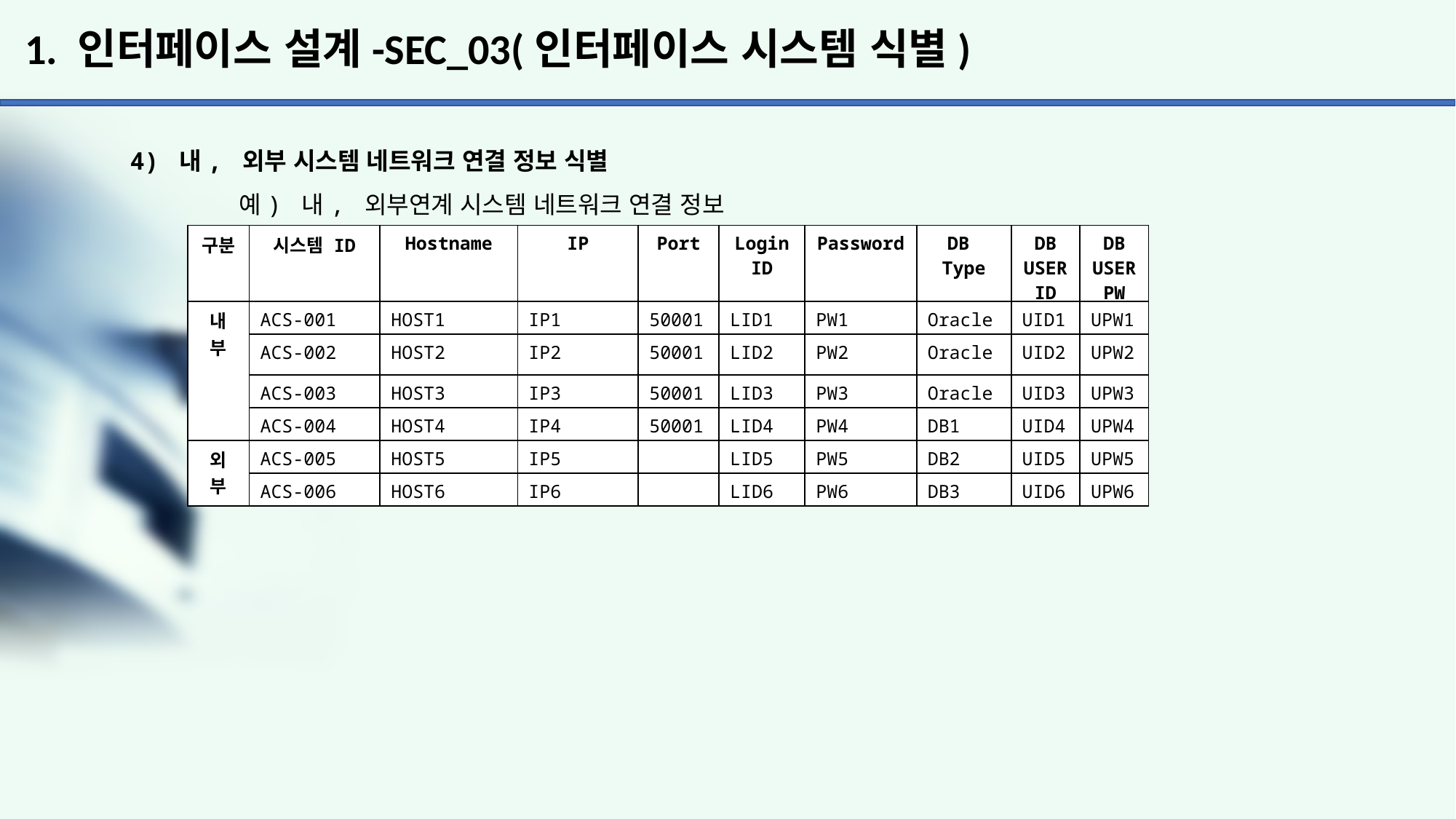

# 1. 인터페이스 설계-SEC_03(인터페이스 시스템 식별)
4) 내, 외부 시스템 네트워크 연결 정보 식별
	예) 내, 외부연계 시스템 네트워크 연결 정보

| 구분 | 시스템 ID | Hostname | IP | Port | Login ID | Password | DB Type | DB USER ID | DB USER PW |
| --- | --- | --- | --- | --- | --- | --- | --- | --- | --- |
| 내 부 | ACS-001 | HOST1 | IP1 | 50001 | LID1 | PW1 | Oracle | UID1 | UPW1 |
|  | ACS-002 | HOST2 | IP2 | 50001 | LID2 | PW2 | Oracle | UID2 | UPW2 |
|  | ACS-003 | HOST3 | IP3 | 50001 | LID3 | PW3 | Oracle | UID3 | UPW3 |
|  | ACS-004 | HOST4 | IP4 | 50001 | LID4 | PW4 | DB1 | UID4 | UPW4 |
| 외 부 | ACS-005 | HOST5 | IP5 |  | LID5 | PW5 | DB2 | UID5 | UPW5 |
|  | ACS-006 | HOST6 | IP6 |  | LID6 | PW6 | DB3 | UID6 | UPW6 |